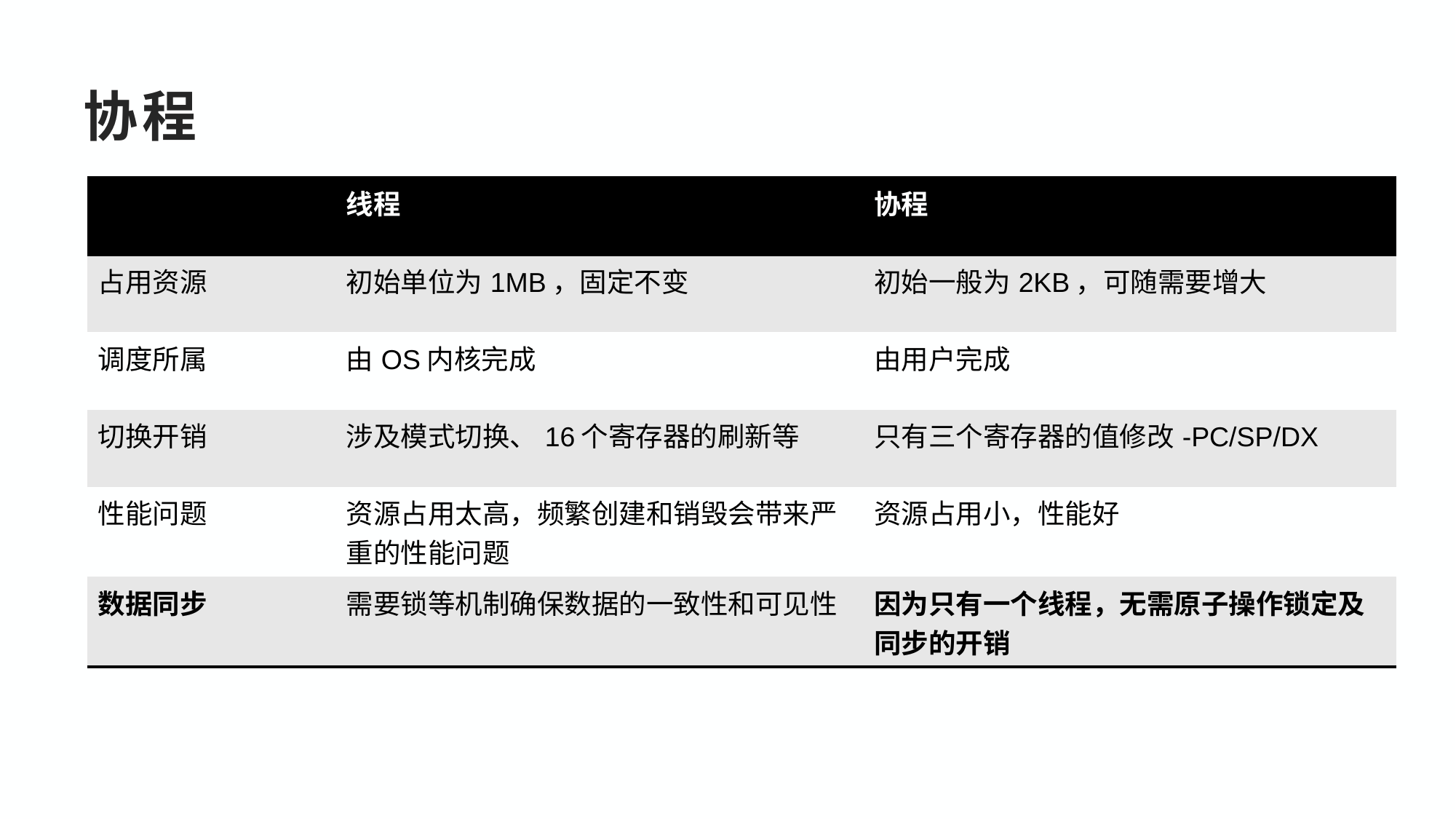

# 协程
|  | 线程 | 协程 |
| --- | --- | --- |
| 占用资源 | 初始单位为1MB，固定不变 | 初始一般为2KB，可随需要增大 |
| 调度所属 | 由OS内核完成 | 由用户完成 |
| 切换开销 | 涉及模式切换、16个寄存器的刷新等 | 只有三个寄存器的值修改-PC/SP/DX |
| 性能问题 | 资源占用太高，频繁创建和销毁会带来严重的性能问题 | 资源占用小，性能好 |
| 数据同步 | 需要锁等机制确保数据的一致性和可见性 | 因为只有一个线程，无需原子操作锁定及同步的开销 |